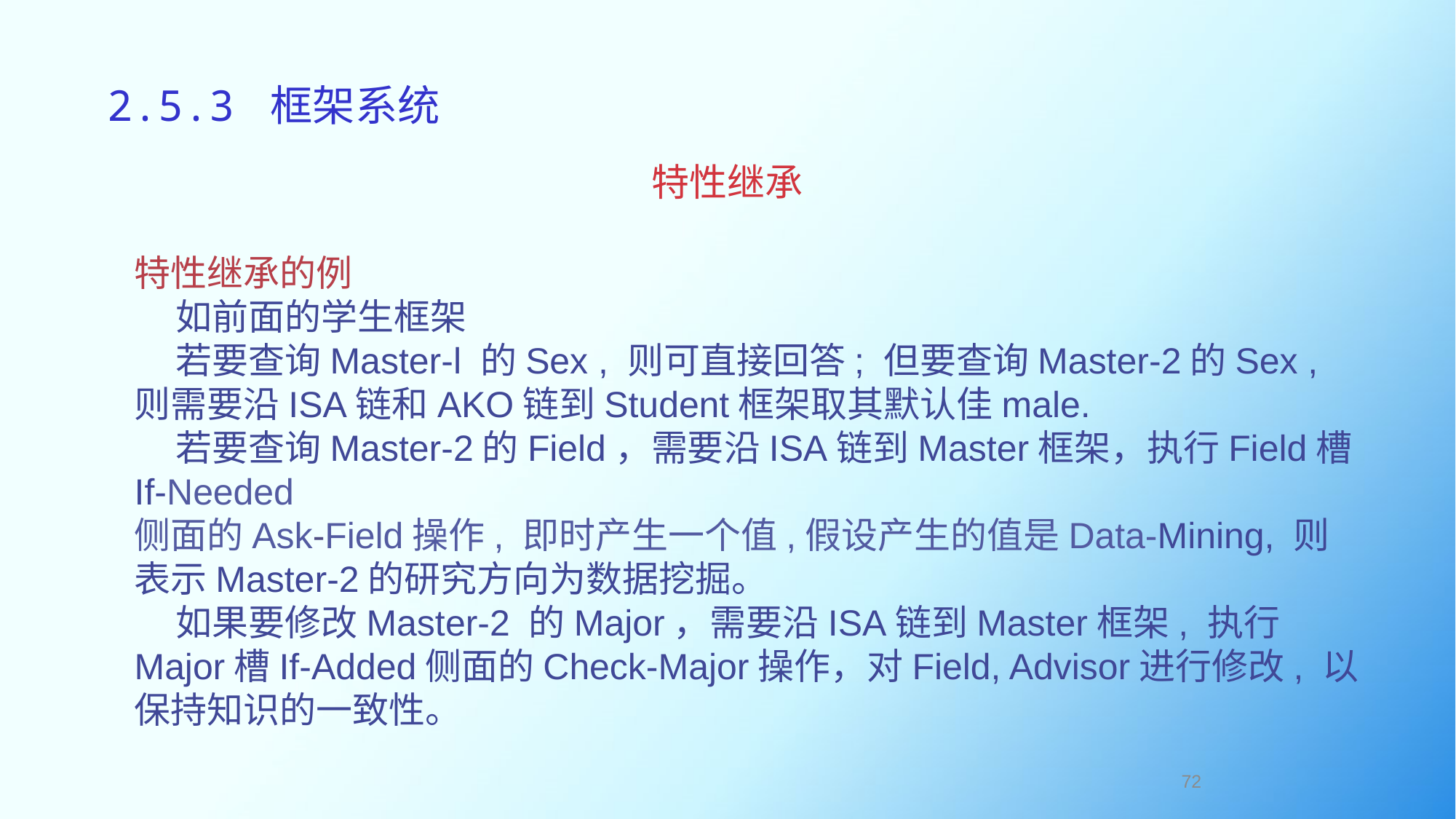

# 2.5.3 框架系统
特性继承
特性继承的例
    如前面的学生框架
    若要查询Master-l 的Sex , 则可直接回答; 但要查询Master-2的Sex , 则需要沿ISA链和AKO链到Student框架取其默认佳male.
    若要查询Master-2的Field，需要沿ISA链到Master框架，执行Field槽If-Needed
侧面的Ask-Field操作, 即时产生一个值,假设产生的值是Data-Mining, 则表示Master-2的研究方向为数据挖掘。
    如果要修改Master-2 的Major，需要沿ISA链到Master框架, 执行Major槽If-Added侧面的Check-Major操作，对Field, Advisor进行修改, 以保持知识的一致性。
72